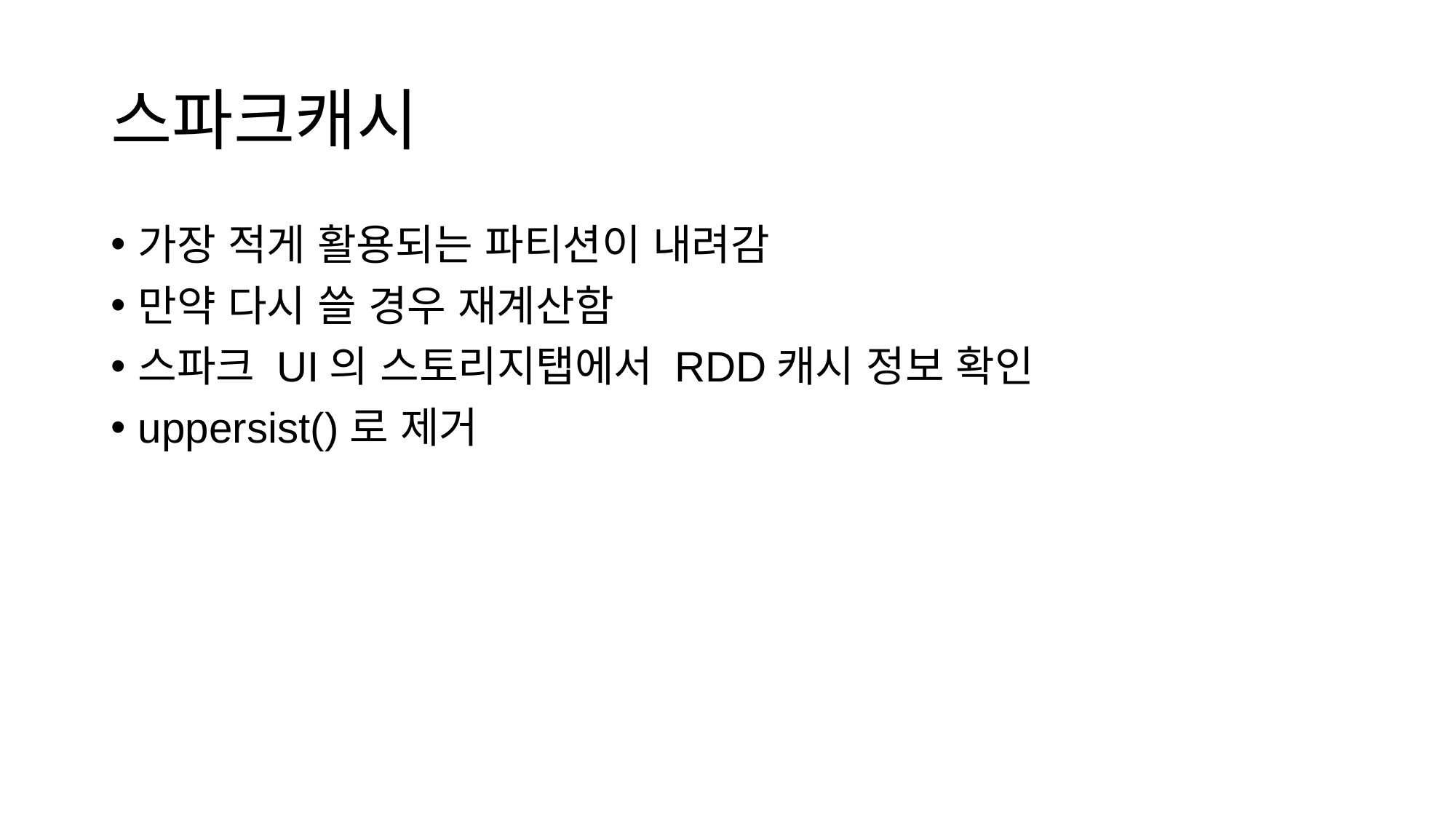

# 스파크캐시
가장 적게 활용되는 파티션이 내려감
만약 다시 쓸 경우 재계산함
스파크 UI의 스토리지탭에서 RDD캐시 정보 확인
uppersist()로 제거